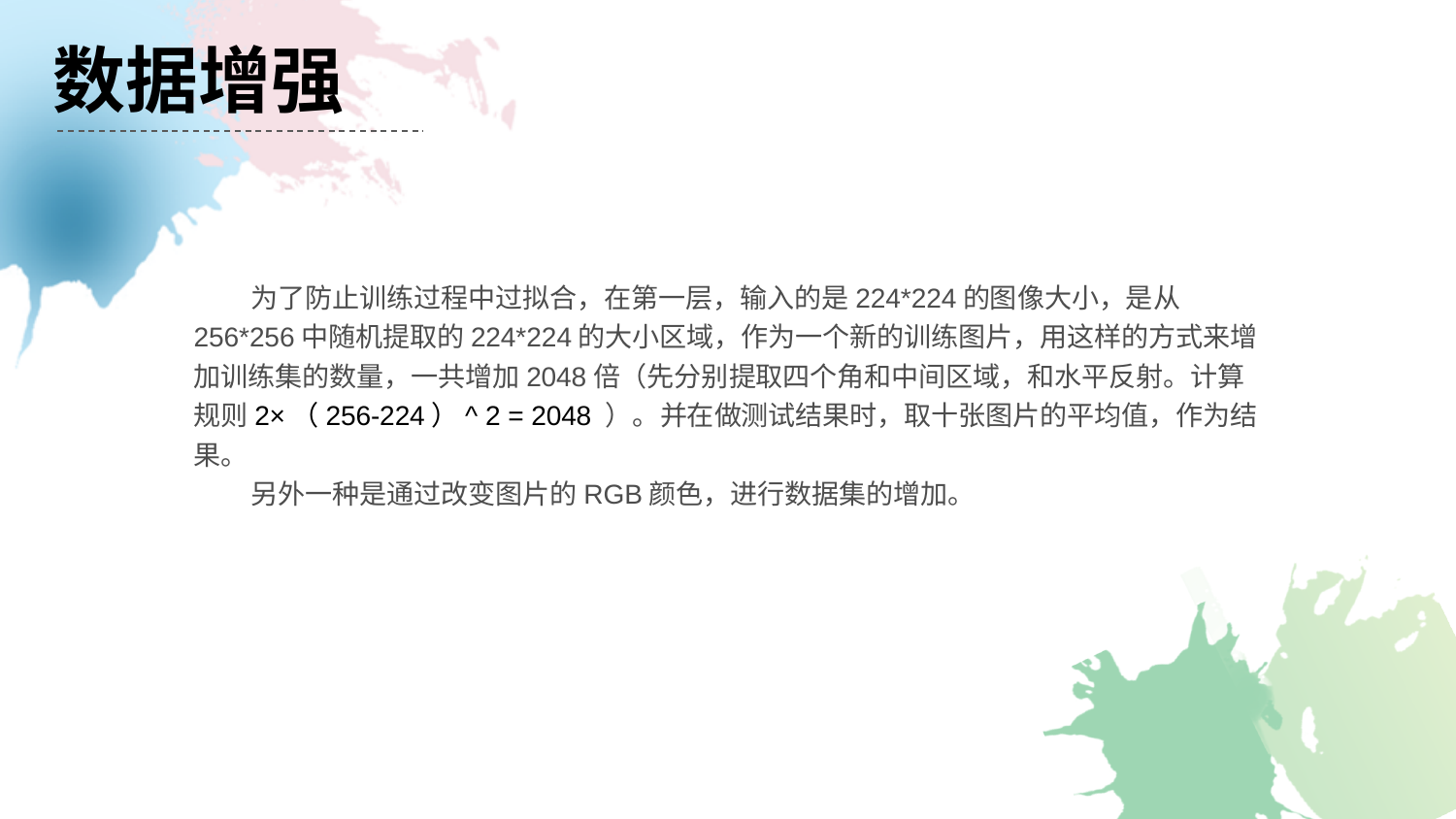

数据增强
为了防止训练过程中过拟合，在第一层，输入的是224*224的图像大小，是从256*256中随机提取的224*224的大小区域，作为一个新的训练图片，用这样的方式来增加训练集的数量，一共增加2048倍（先分别提取四个角和中间区域，和水平反射。计算规则2×（256-224）^ 2 = 2048 ）。并在做测试结果时，取十张图片的平均值，作为结果。
另外一种是通过改变图片的RGB颜色，进行数据集的增加。